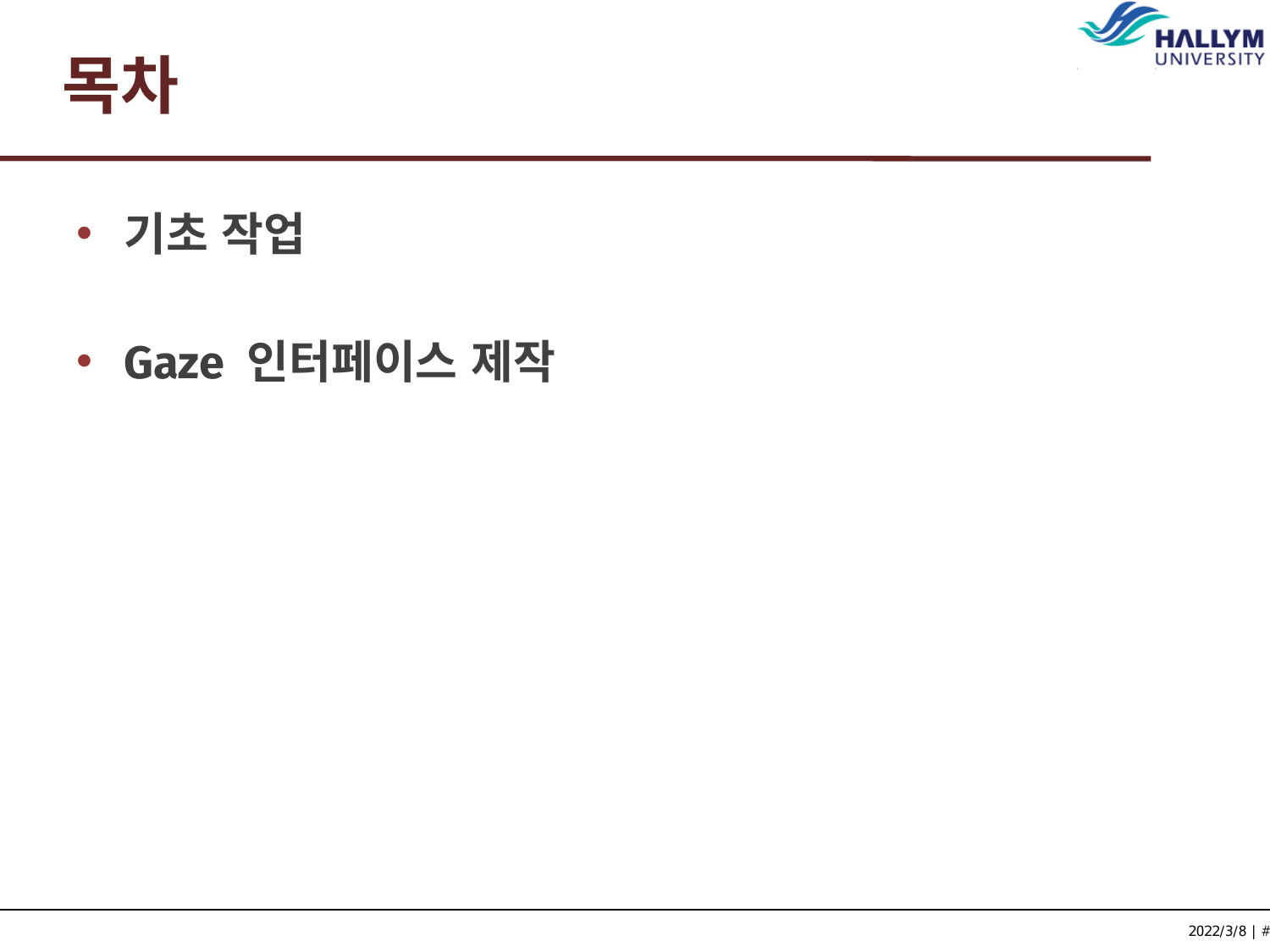

# 목차
기초 작업

Gaze 인터페이스 제작